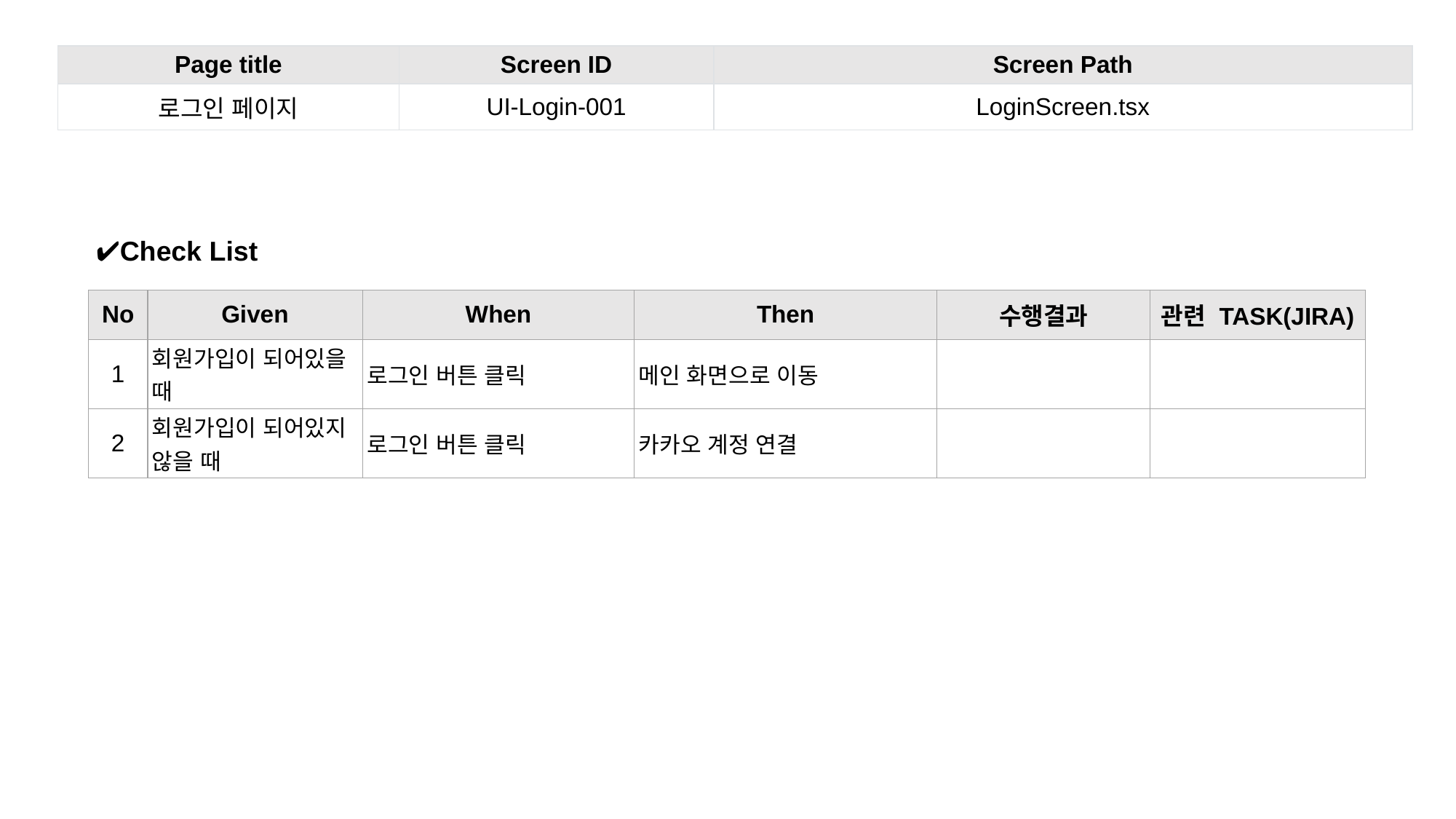

| Page title | Screen ID | Screen Path |
| --- | --- | --- |
| 로그인 페이지 | UI-Login-001 | LoginScreen.tsx |

✔Check List
| No | Given | When | Then | 수행결과 | 관련 TASK(JIRA) |
| --- | --- | --- | --- | --- | --- |
| 1 | 회원가입이 되어있을 때 | 로그인 버튼 클릭 | 메인 화면으로 이동 |  |  |
| 2 | 회원가입이 되어있지 않을 때 | 로그인 버튼 클릭 | 카카오 계정 연결 |  |  |